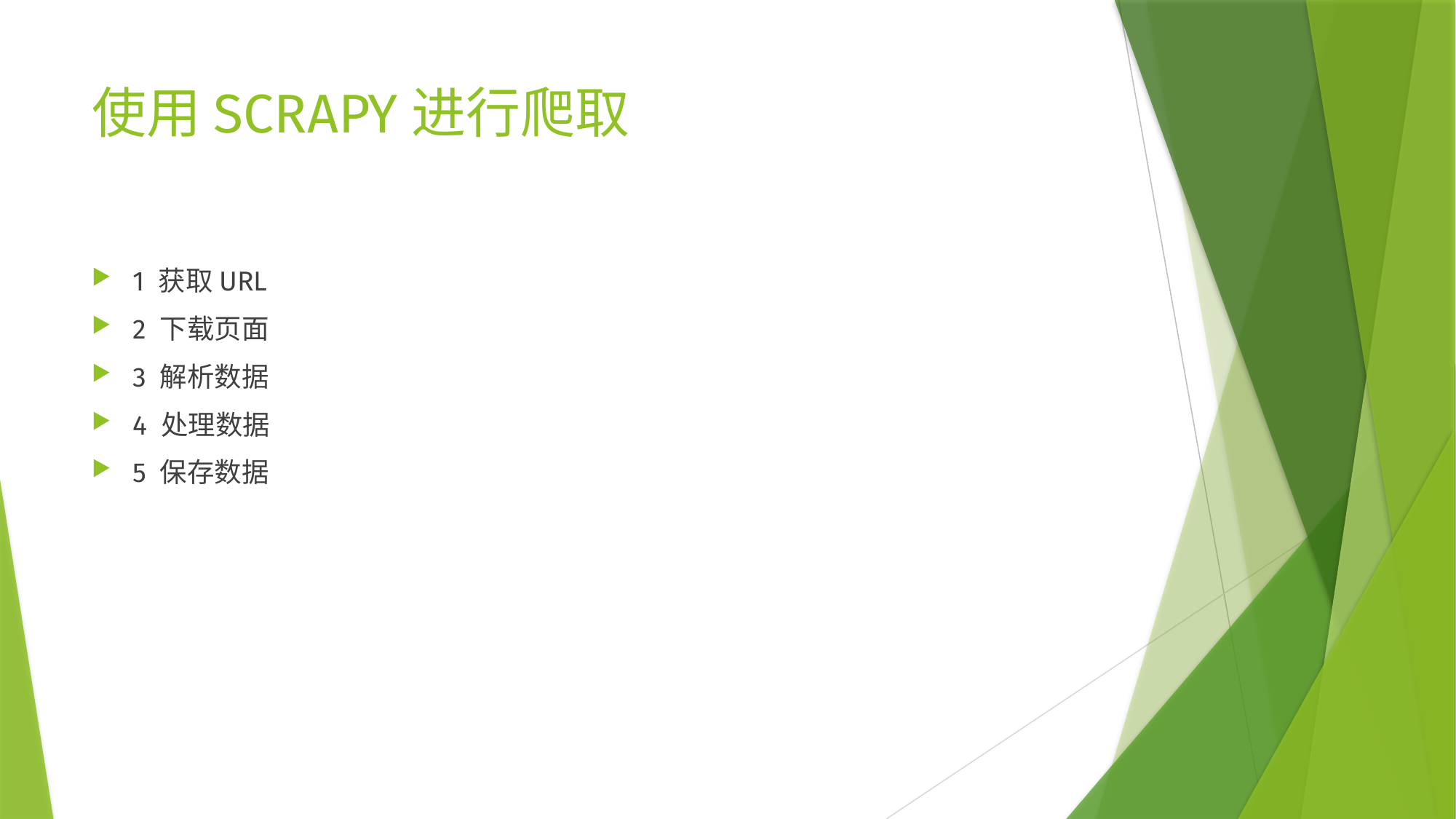

# 使用SCRAPY进行爬取
1 获取URL
2 下载页面
3 解析数据
4 处理数据
5 保存数据